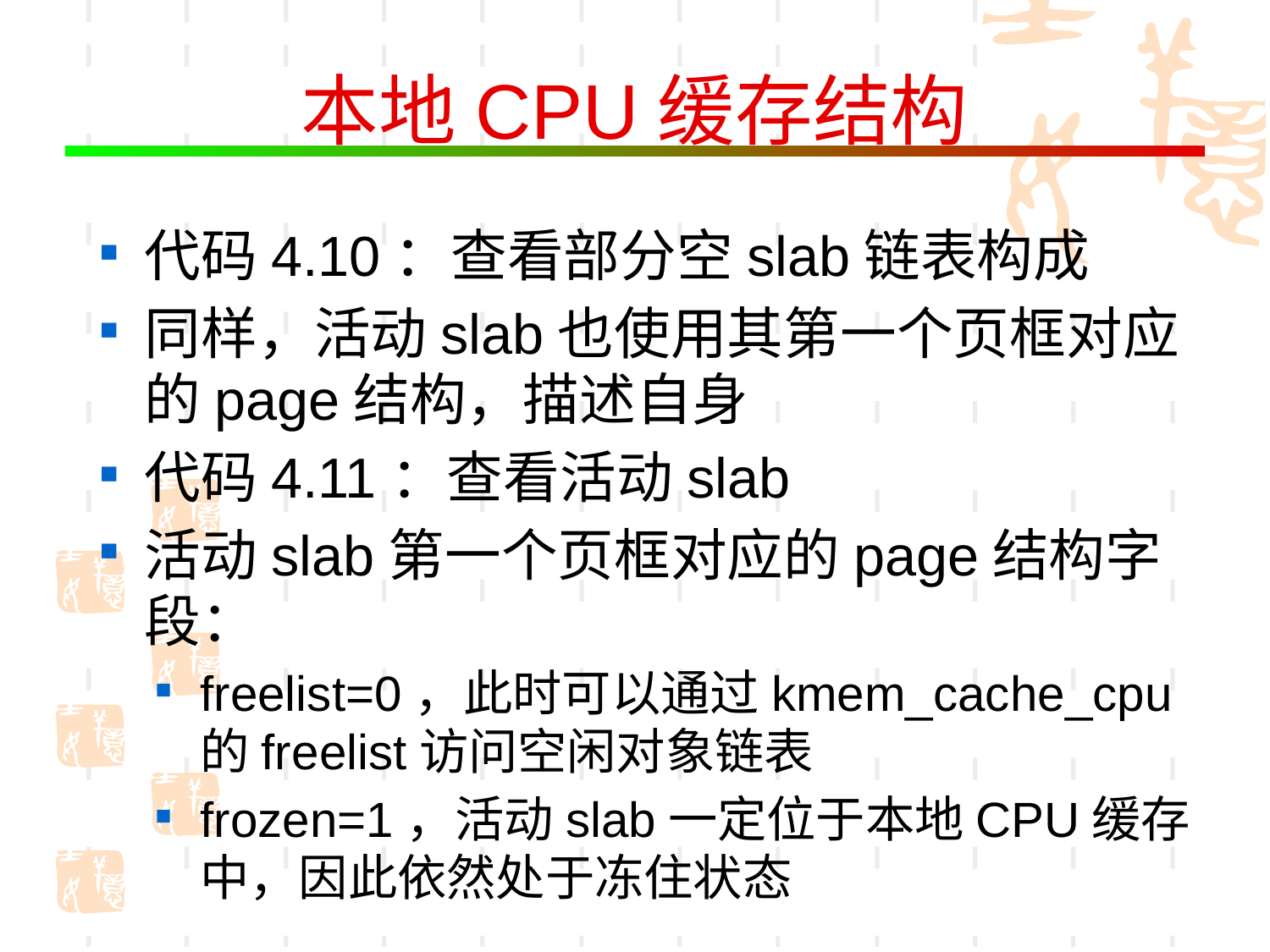

# 本地CPU缓存结构
代码4.10：查看部分空slab链表构成
同样，活动slab也使用其第一个页框对应的page结构，描述自身
代码4.11：查看活动slab
活动slab第一个页框对应的page结构字段：
freelist=0，此时可以通过kmem_cache_cpu的freelist访问空闲对象链表
frozen=1，活动slab一定位于本地CPU缓存中，因此依然处于冻住状态